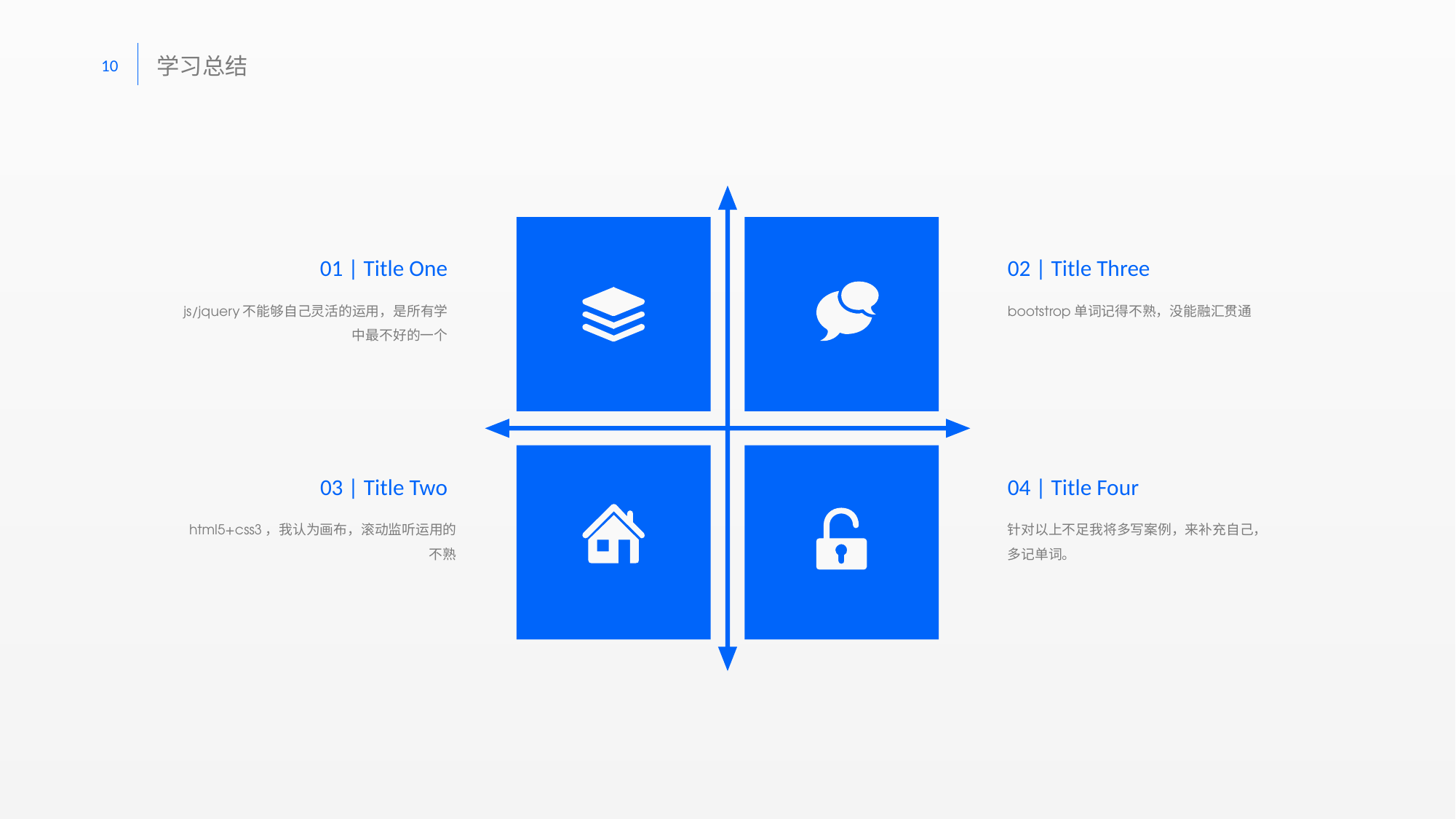

学习总结

01 | Title One
02 | Title Three

js/jquery不能够自己灵活的运用，是所有学中最不好的一个
bootstrop单词记得不熟，没能融汇贯通

03 | Title Two
04 | Title Four

html5+css3，我认为画布，滚动监听运用的不熟
针对以上不足我将多写案例，来补充自己，多记单词。